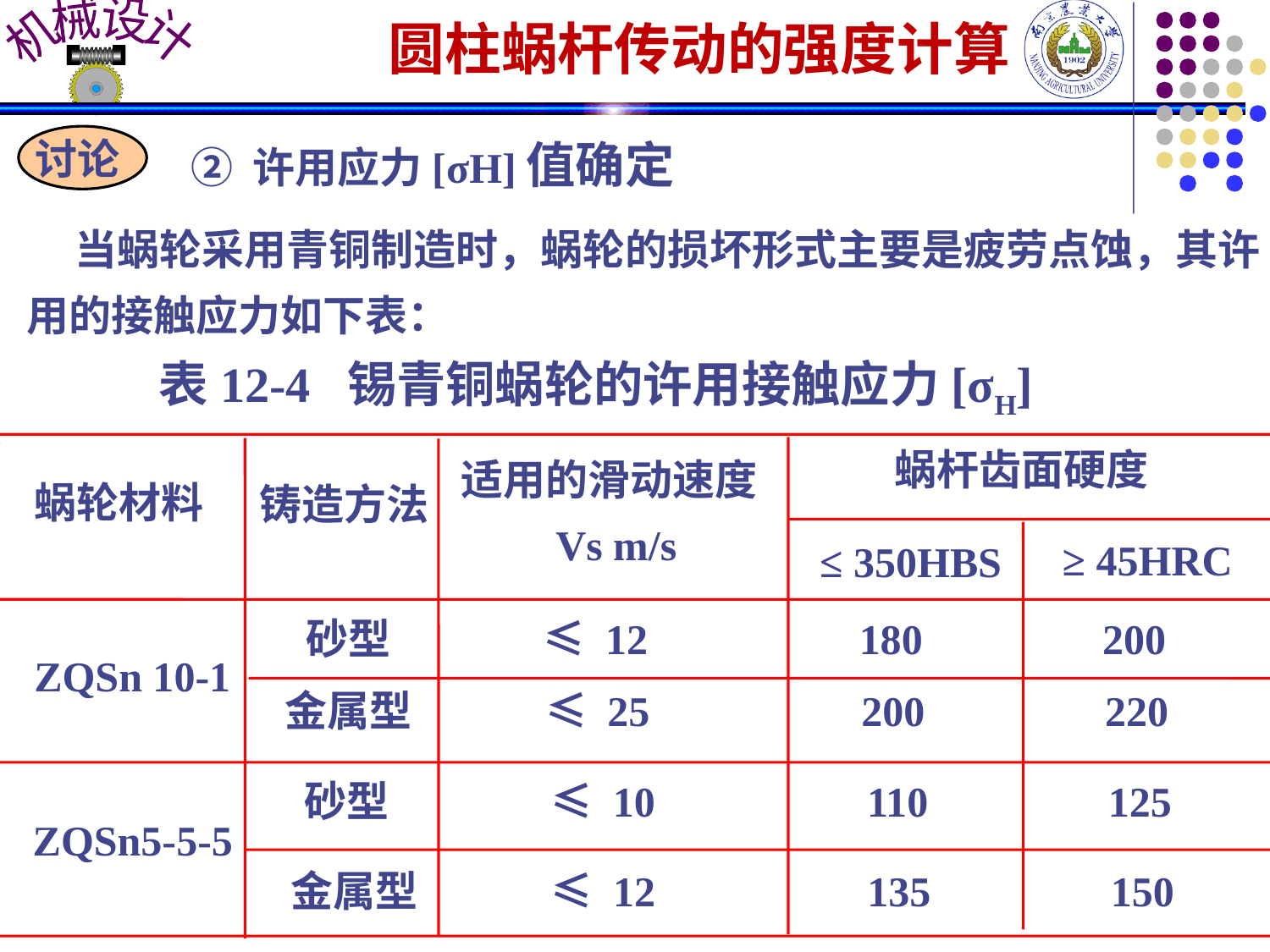

圆柱蜗杆传动的强度计算
讨论
② 许用应力[σH]值确定
    当蜗轮采用青铜制造时，蜗轮的损坏形式主要是疲劳点蚀，其许用的接触应力如下表：

表12-4  锡青铜蜗轮的许用接触应力[σH]

蜗杆齿面硬度

适用的滑动速度
蜗轮材料
铸造方法
Vs m/s

 ≥ 45HRC
 ≤ 350HBS

砂型                ≤ 12                    180                 200
ZQSn 10-1

金属型              ≤ 25                    200                 220

砂型                 ≤ 10                    110                 125
ZQSn5-5-5

金属型              ≤ 12                    135                 150